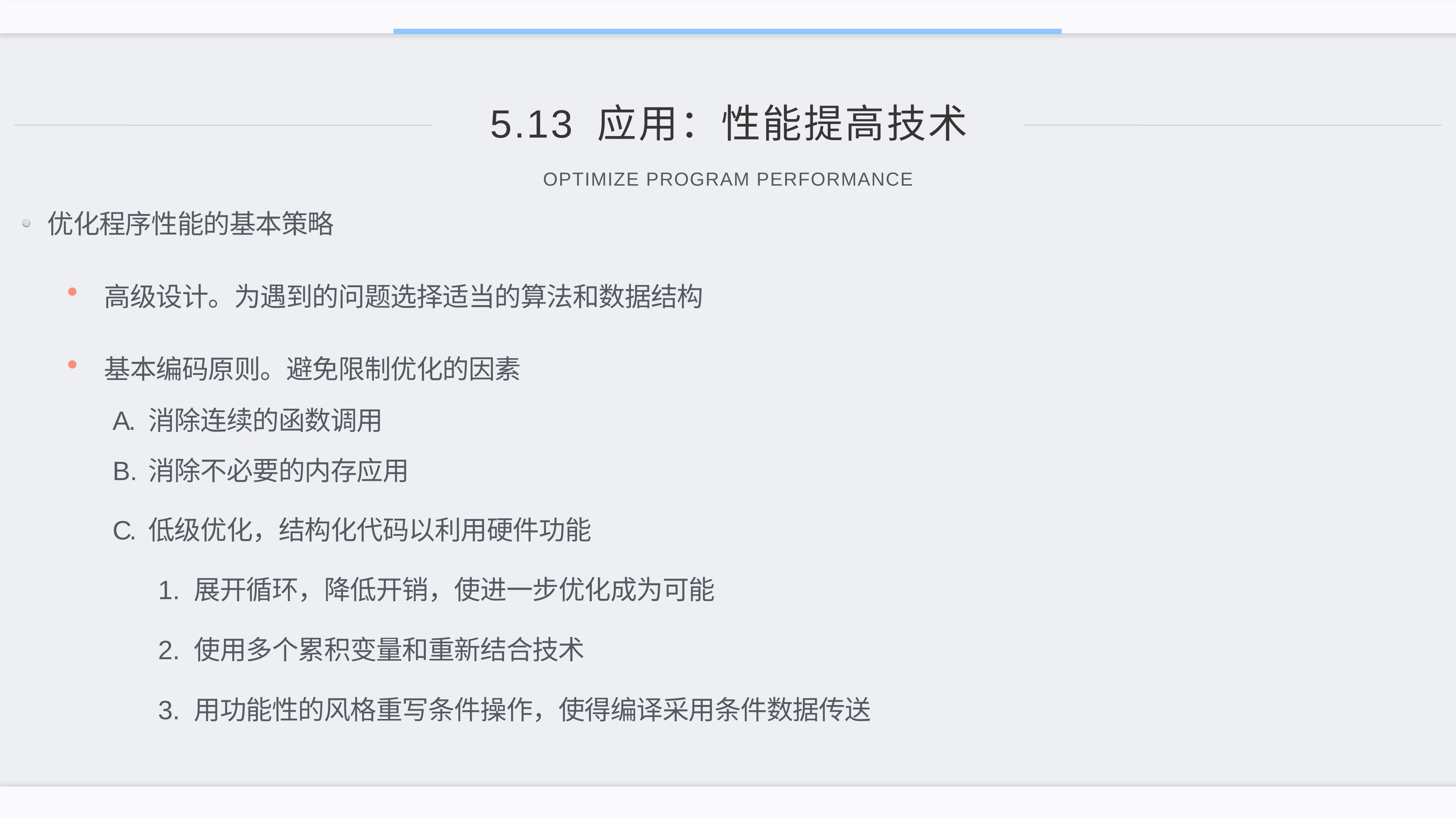

# 5.13 应用：性能提高技术
Optimize program performance
优化程序性能的基本策略
高级设计。为遇到的问题选择适当的算法和数据结构
基本编码原则。避免限制优化的因素
消除连续的函数调用
消除不必要的内存应用
低级优化，结构化代码以利用硬件功能
展开循环，降低开销，使进一步优化成为可能
使用多个累积变量和重新结合技术
用功能性的风格重写条件操作，使得编译采用条件数据传送